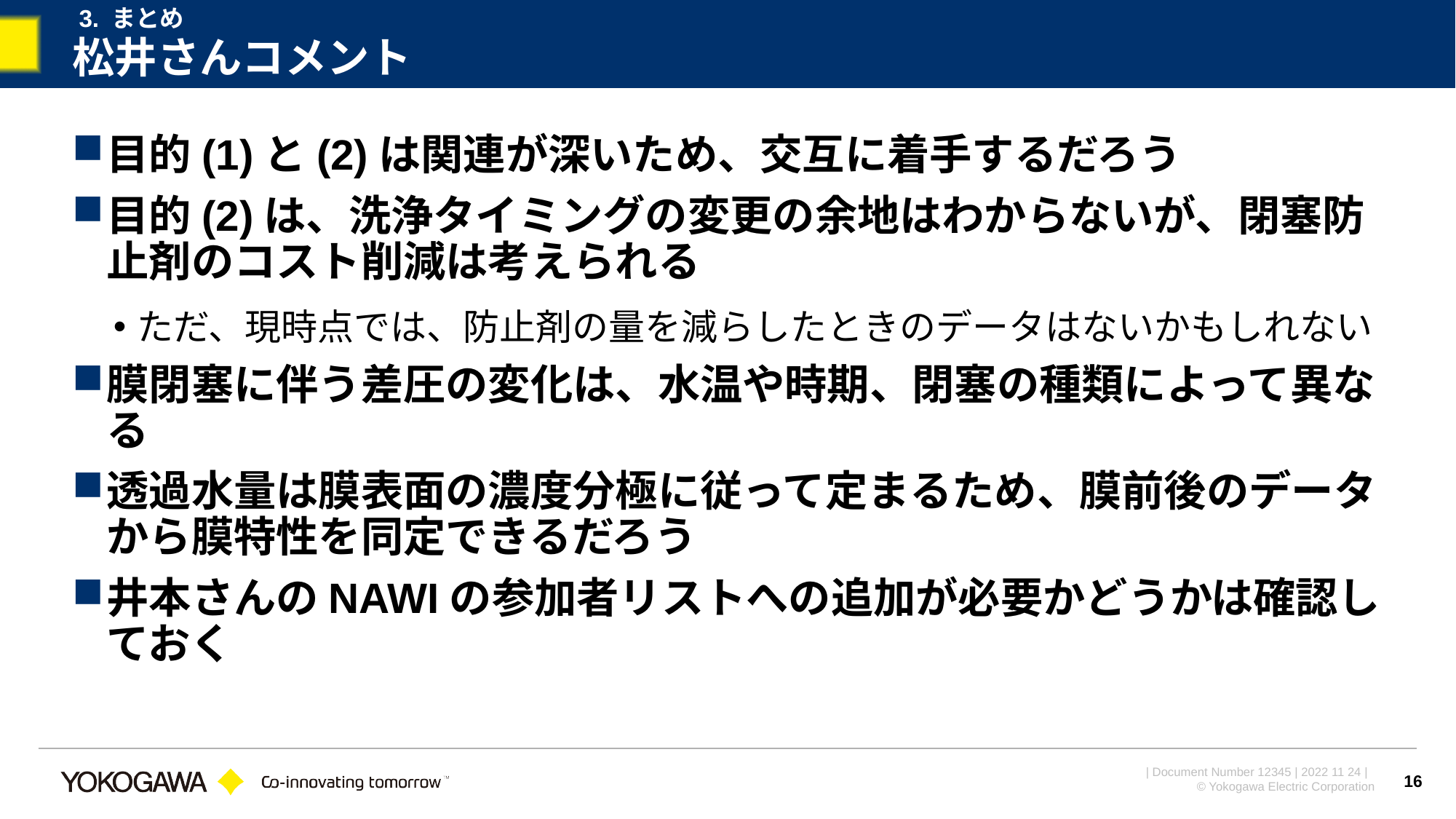

3. まとめ
# 松井さんコメント
目的(1)と(2)は関連が深いため、交互に着手するだろう
目的(2)は、洗浄タイミングの変更の余地はわからないが、閉塞防止剤のコスト削減は考えられる
ただ、現時点では、防止剤の量を減らしたときのデータはないかもしれない
膜閉塞に伴う差圧の変化は、水温や時期、閉塞の種類によって異なる
透過水量は膜表面の濃度分極に従って定まるため、膜前後のデータから膜特性を同定できるだろう
井本さんのNAWIの参加者リストへの追加が必要かどうかは確認しておく
16